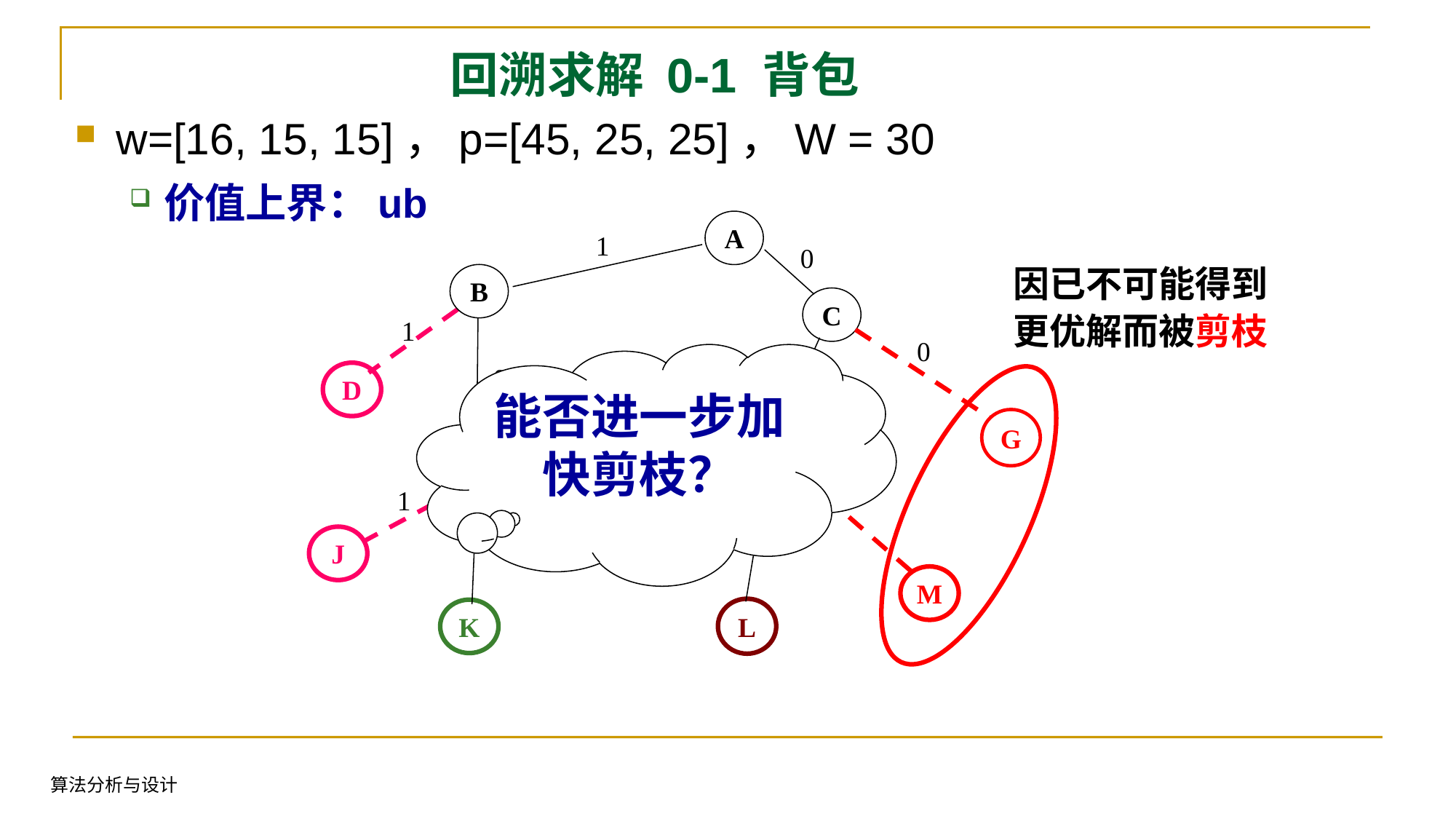

回溯求解 0-1 背包
w=[16, 15, 15]，p=[45, 25, 25]，W = 30
价值上界：ub
A
1

B
0

C
因已不可能得到更优解而被剪枝
1

D

0
E
0

G

1
F
能否进一步加快剪枝？

0

M
1

J

1
L

0
K
算法分析与设计